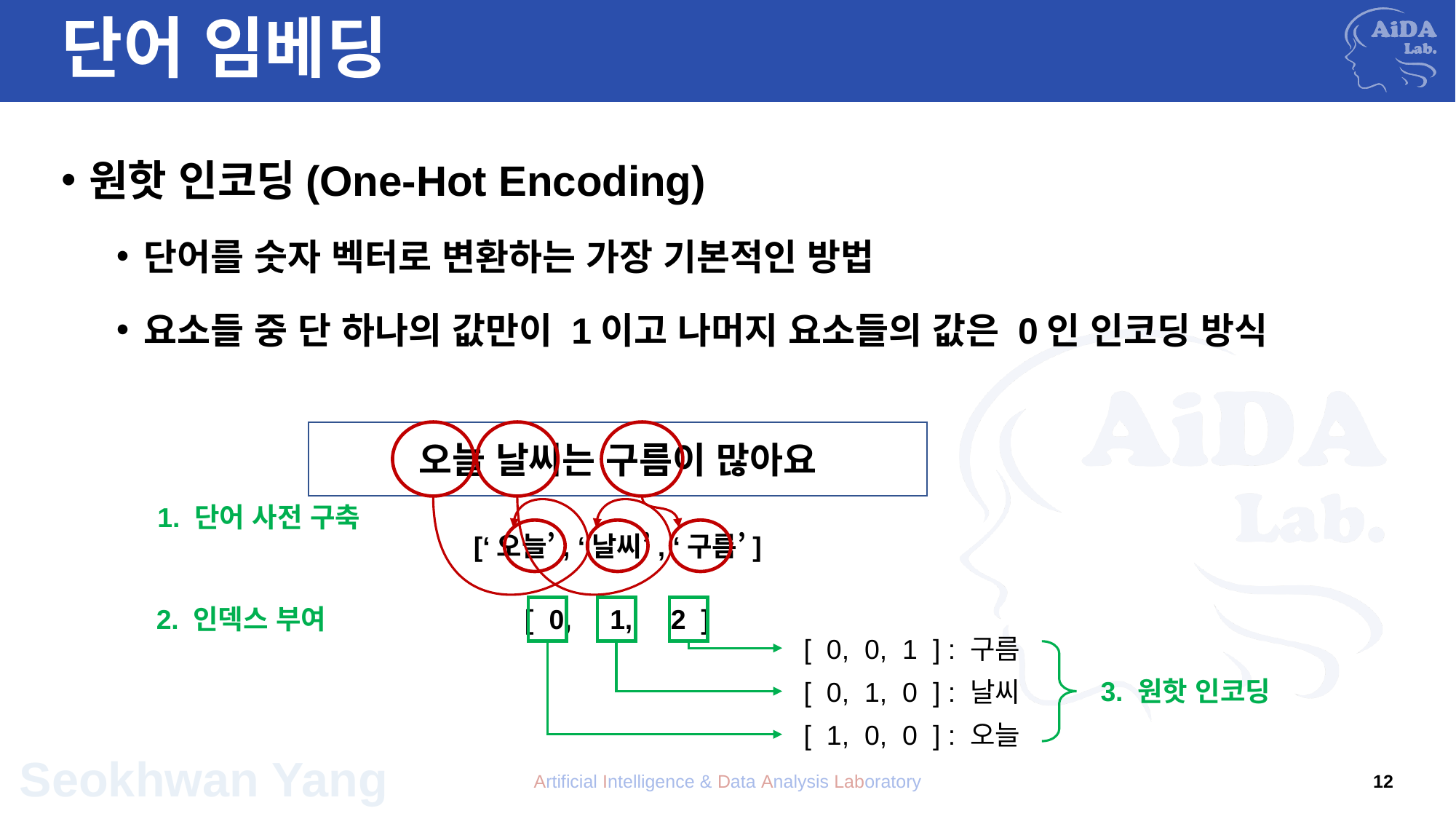

# 단어 임베딩
원핫 인코딩(One-Hot Encoding)
단어를 숫자 벡터로 변환하는 가장 기본적인 방법
요소들 중 단 하나의 값만이 1이고 나머지 요소들의 값은 0인 인코딩 방식
오늘 날씨는 구름이 많아요

1. 단어 사전 구축

[‘오늘’, ‘날씨’, ‘구름’]
2. 인덱스 부여
[  0,     1,     2  ]

[  0,  0,  1  ] : 구름

3. 원핫 인코딩
[  0,  1,  0  ] : 날씨
[  1,  0,  0  ] : 오늘
Artificial Intelligence & Data Analysis Laboratory
12